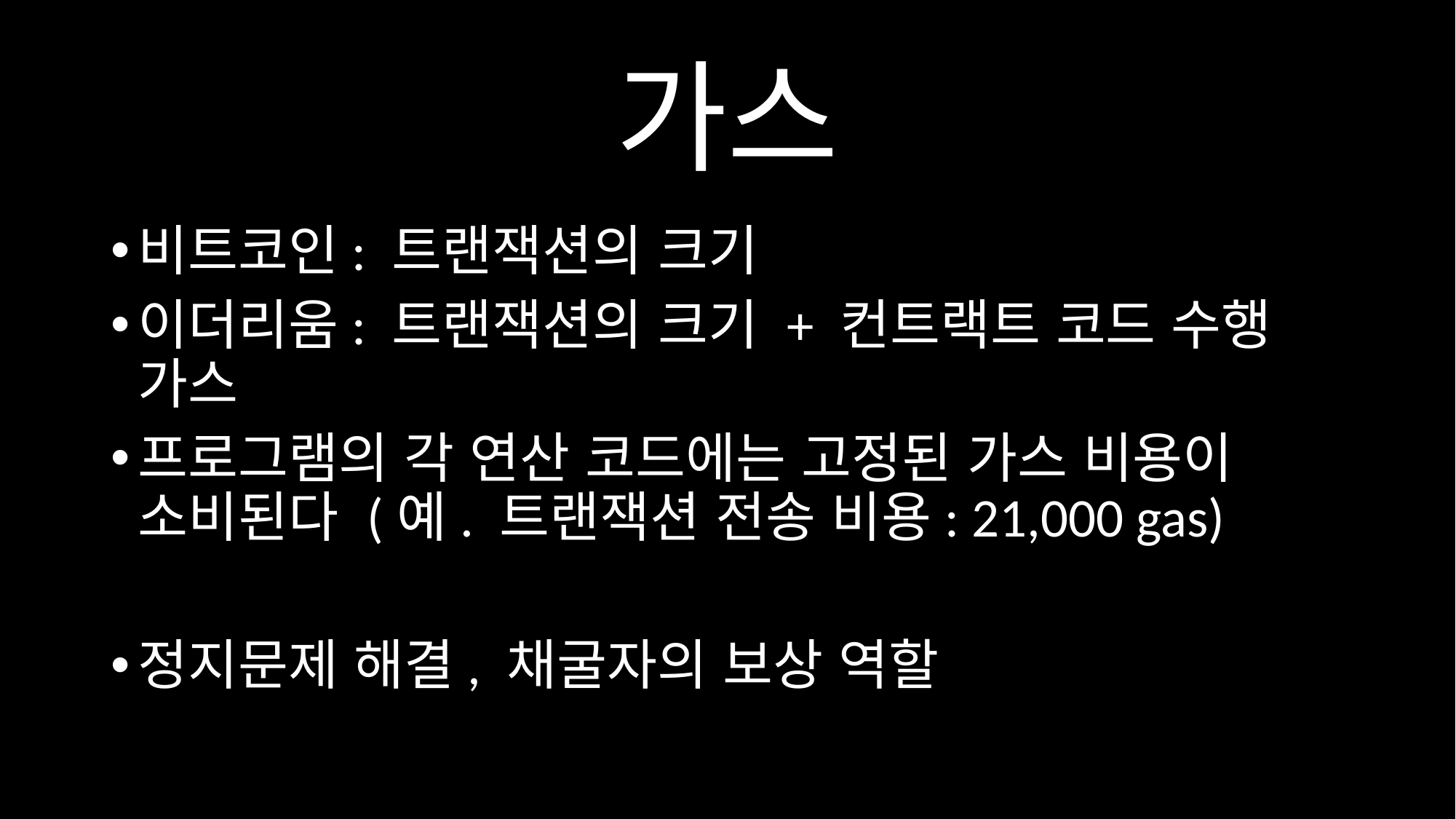

# 가스
비트코인: 트랜잭션의 크기
이더리움: 트랜잭션의 크기 + 컨트랙트 코드 수행 가스
프로그램의 각 연산 코드에는 고정된 가스 비용이 소비된다 (예. 트랜잭션 전송 비용: 21,000 gas)

정지문제 해결, 채굴자의 보상 역할